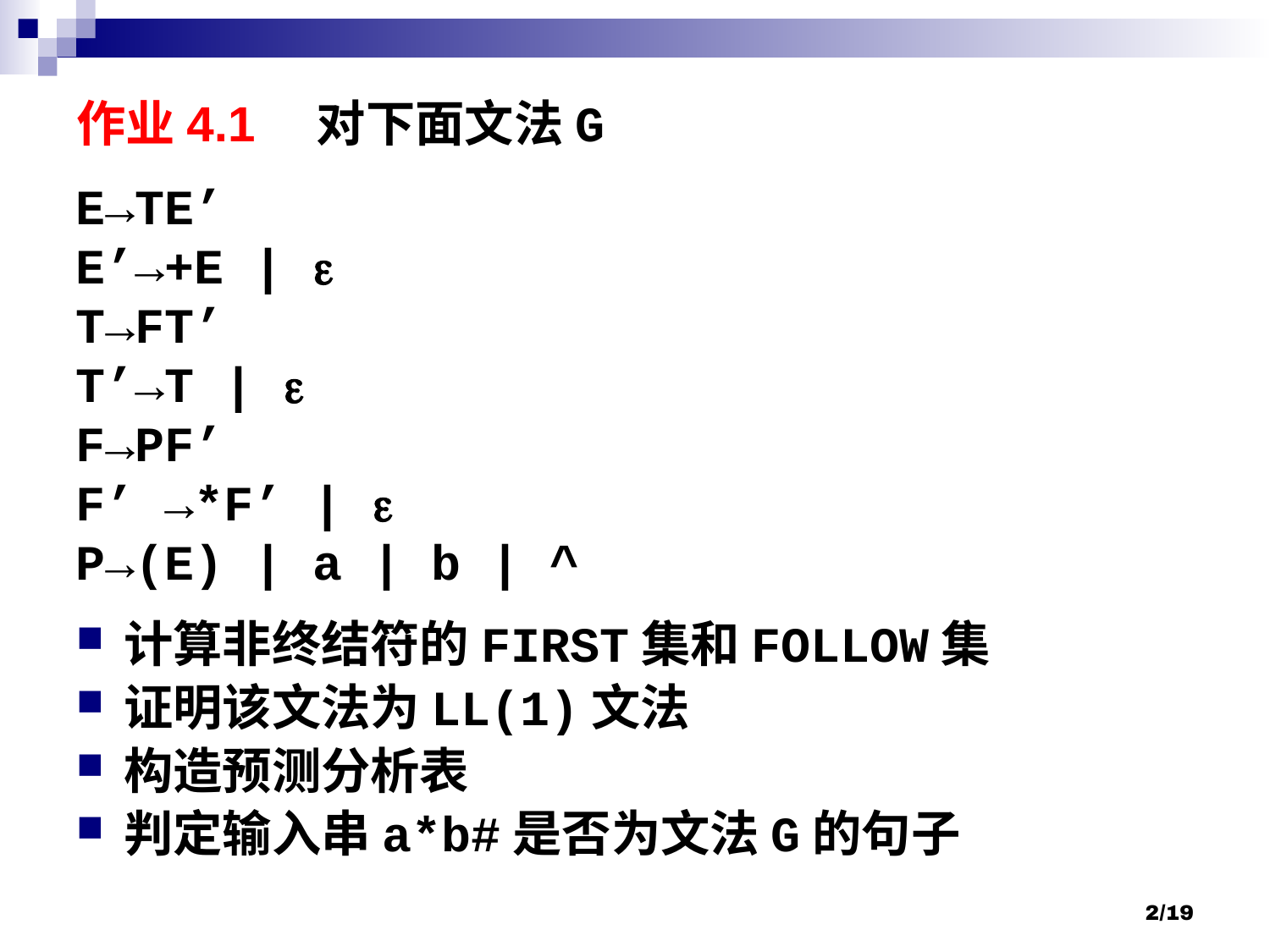

# 作业4.1　对下面文法G
E→TE’
E’→+E | ε
T→FT’
T’→T | ε
F→PF’
F’ →*F’ | ε
P→(E) | a | b | ^
计算非终结符的FIRST集和FOLLOW集
证明该文法为LL(1)文法
构造预测分析表
判定输入串a*b#是否为文法G的句子

2/19